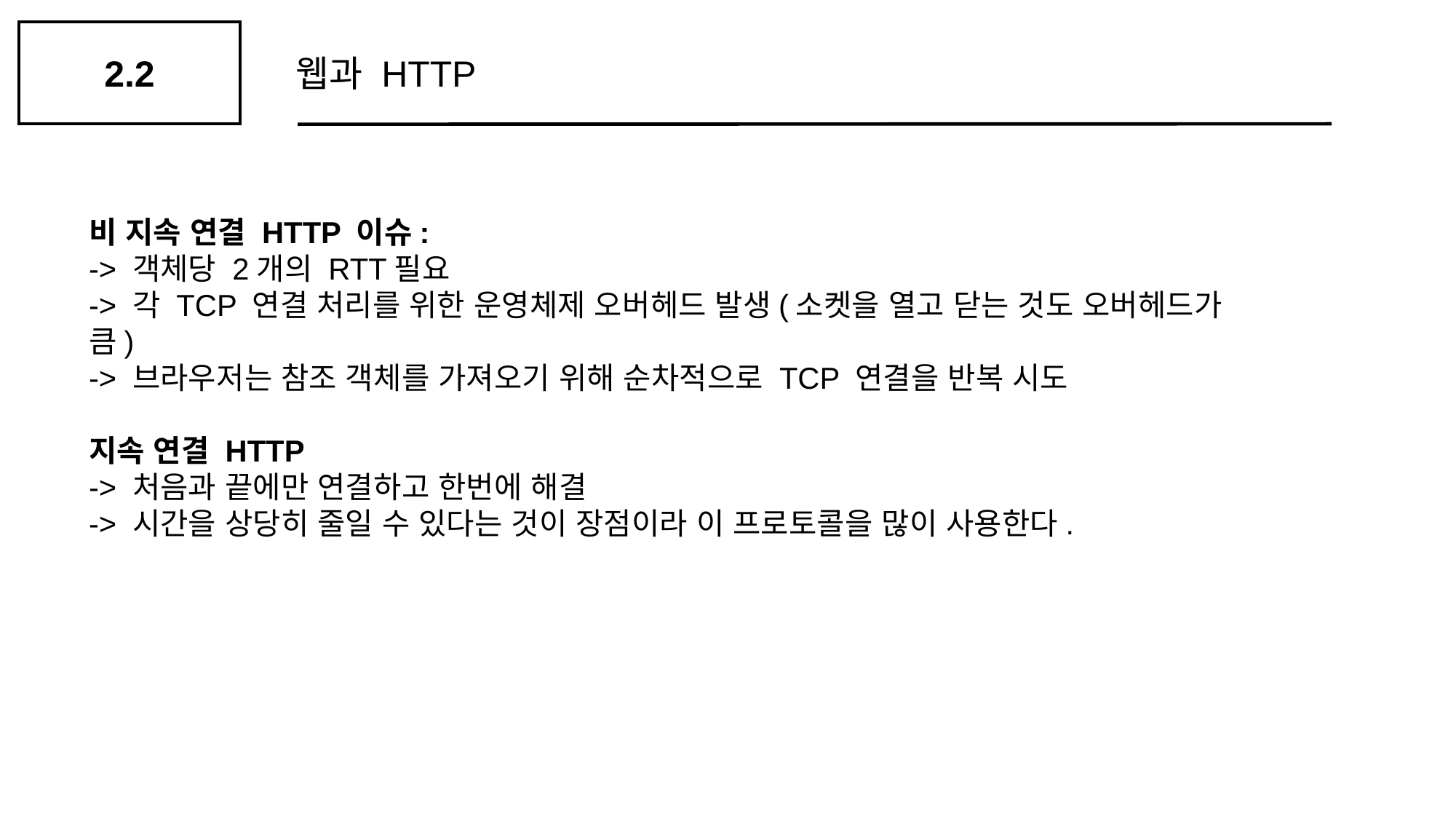

2.2
웹과 HTTP
비 지속 연결 HTTP 이슈:
-> 객체당 2개의 RTT필요
-> 각 TCP 연결 처리를 위한 운영체제 오버헤드 발생(소켓을 열고 닫는 것도 오버헤드가 큼)
-> 브라우저는 참조 객체를 가져오기 위해 순차적으로 TCP 연결을 반복 시도

지속 연결 HTTP
-> 처음과 끝에만 연결하고 한번에 해결
-> 시간을 상당히 줄일 수 있다는 것이 장점이라 이 프로토콜을 많이 사용한다.